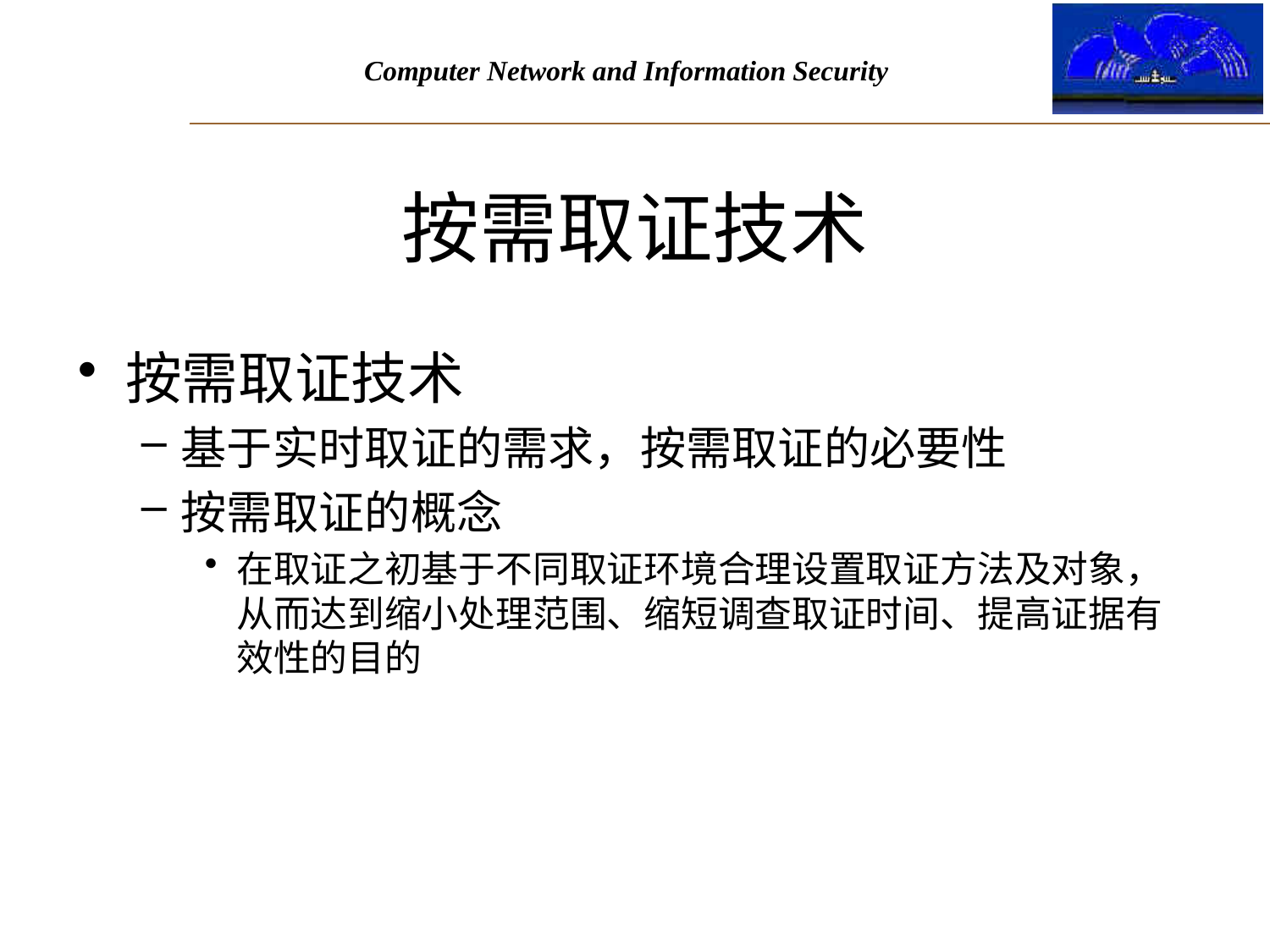

按需取证技术
按需取证技术
基于实时取证的需求，按需取证的必要性
按需取证的概念
在取证之初基于不同取证环境合理设置取证方法及对象，从而达到缩小处理范围、缩短调查取证时间、提高证据有效性的目的